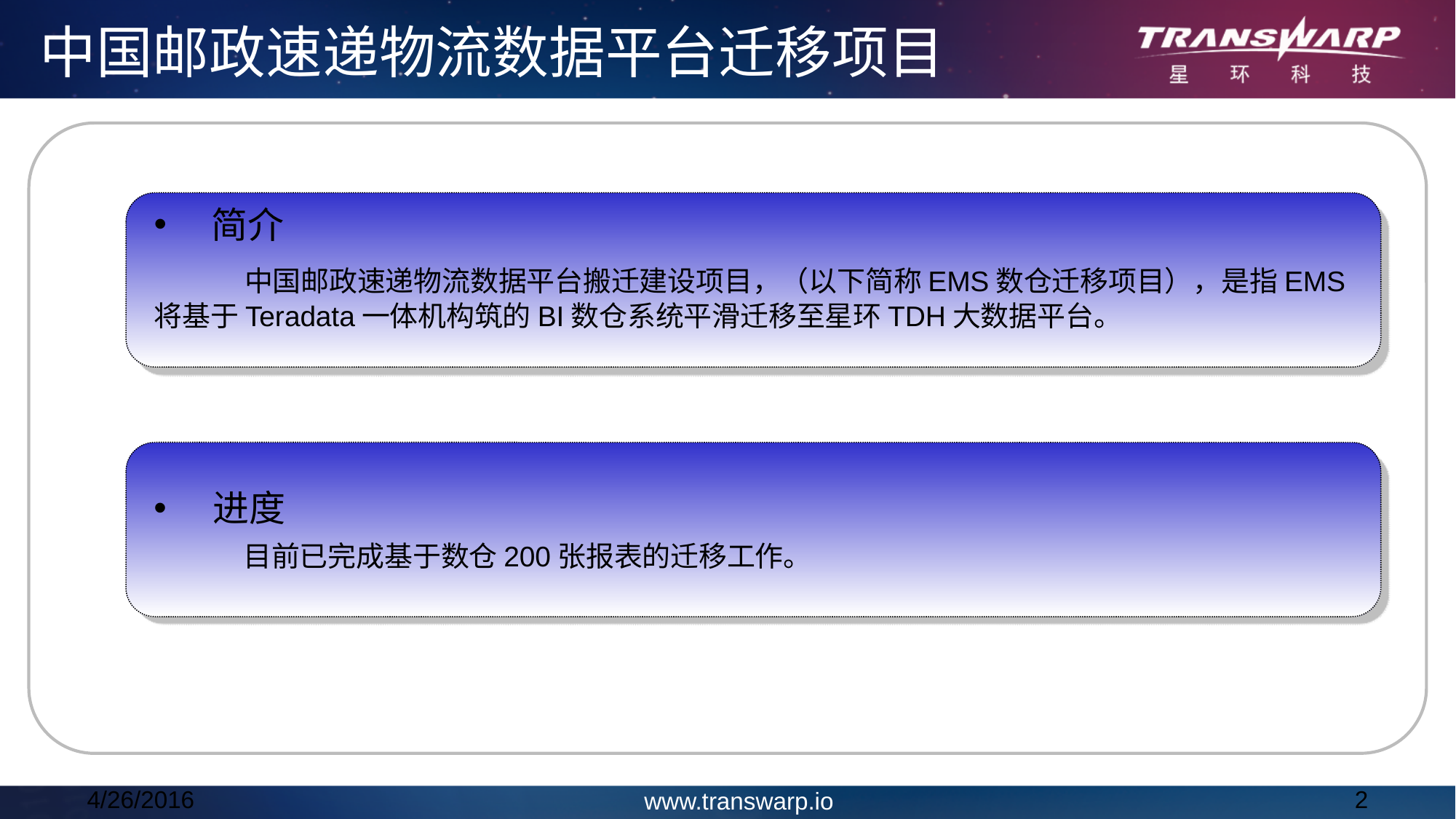

中国邮政速递物流数据平台迁移项目

 简介
          中国邮政速递物流数据平台搬迁建设项目，（以下简称EMS数仓迁移项目），是指EMS将基于Teradata一体机构筑的BI数仓系统平滑迁移至星环TDH大数据平台。

   进度
             目前已完成基于数仓200张报表的迁移工作。